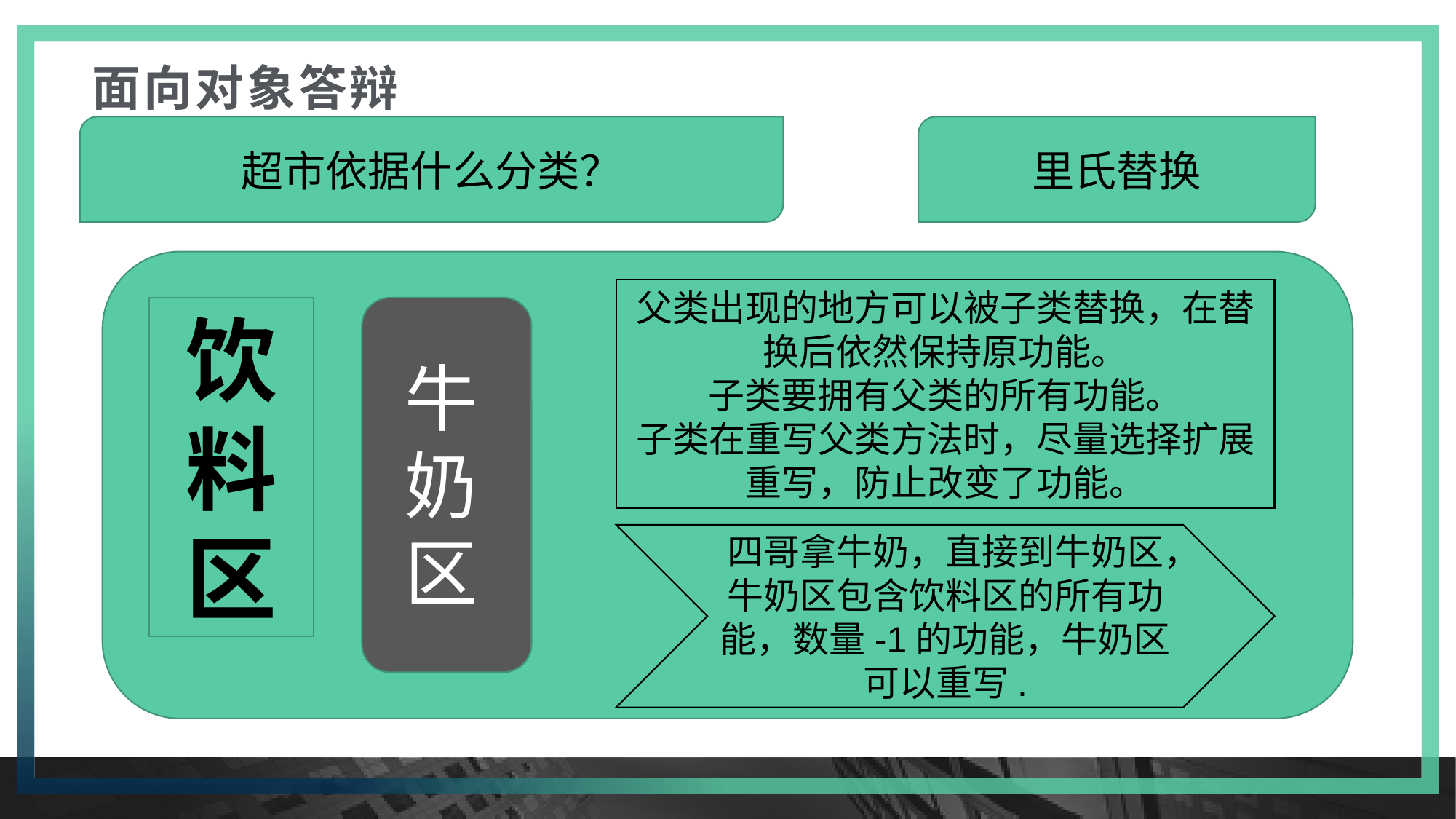

# 面向对象答辩
超市依据什么分类？
里氏替换

父类出现的地方可以被子类替换，在替换后依然保持原功能。
子类要拥有父类的所有功能。
子类在重写父类方法时，尽量选择扩展重写，防止改变了功能。

饮料区
牛奶区
四哥拿牛奶，直接到牛奶区，牛奶区包含饮料区的所有功能，数量-1的功能，牛奶区可以重写.